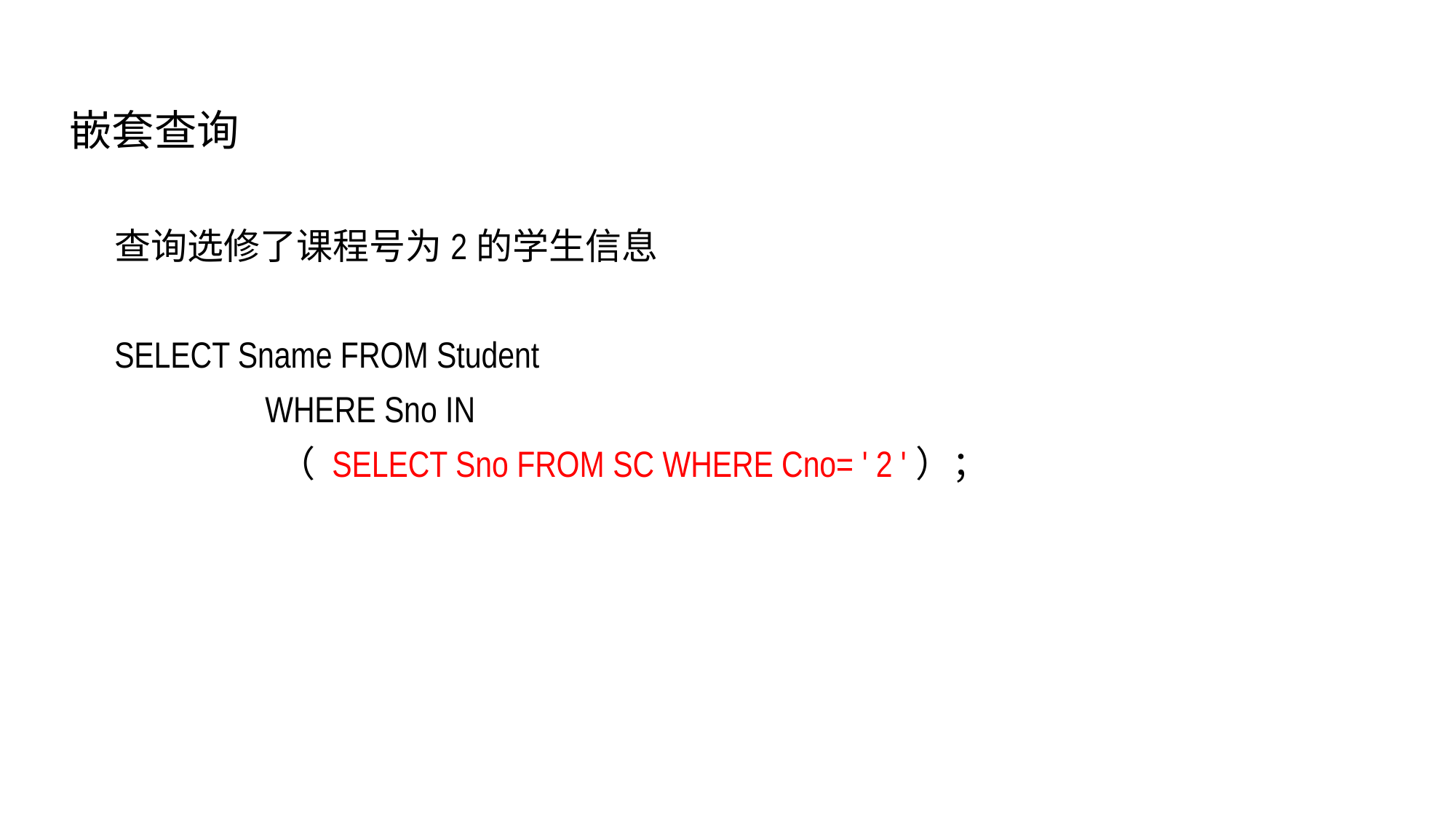

嵌套查询
查询选修了课程号为2的学生信息

SELECT Sname FROM Student
                  WHERE Sno IN
                   （ SELECT Sno FROM SC WHERE Cno= ' 2 '）；